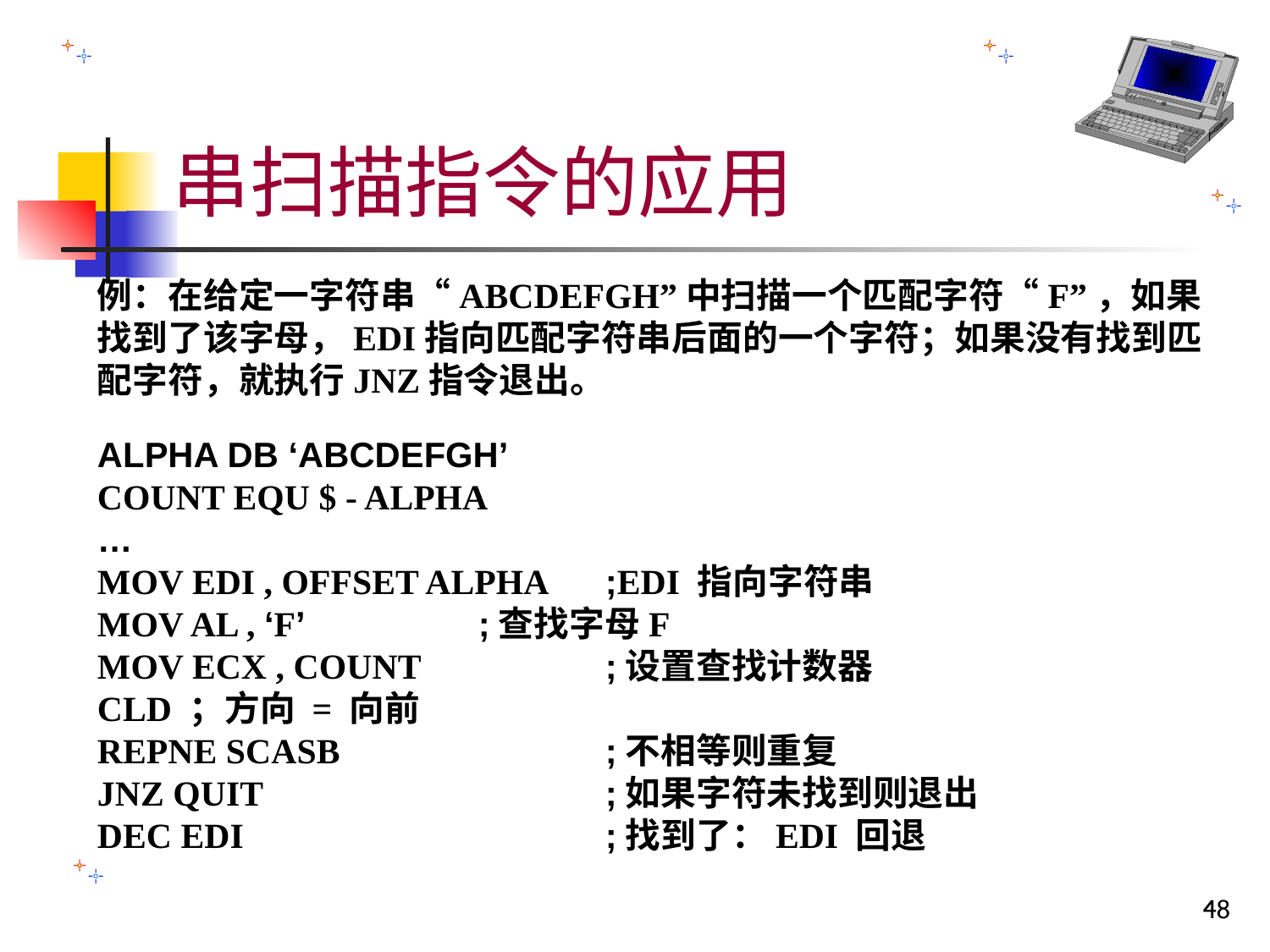

# 串扫描指令的应用
例：在给定一字符串“ABCDEFGH”中扫描一个匹配字符“F”，如果找到了该字母，EDI指向匹配字符串后面的一个字符；如果没有找到匹配字符，就执行JNZ指令退出。
ALPHA DB ‘ABCDEFGH’
COUNT EQU $ - ALPHA
…
MOV EDI , OFFSET ALPHA 	;EDI 指向字符串
MOV AL , ‘F’ 		;查找字母F
MOV ECX , COUNT 		;设置查找计数器
CLD ；方向 = 向前
REPNE SCASB 			;不相等则重复
JNZ QUIT 			;如果字符未找到则退出
DEC EDI 			;找到了：EDI 回退
48